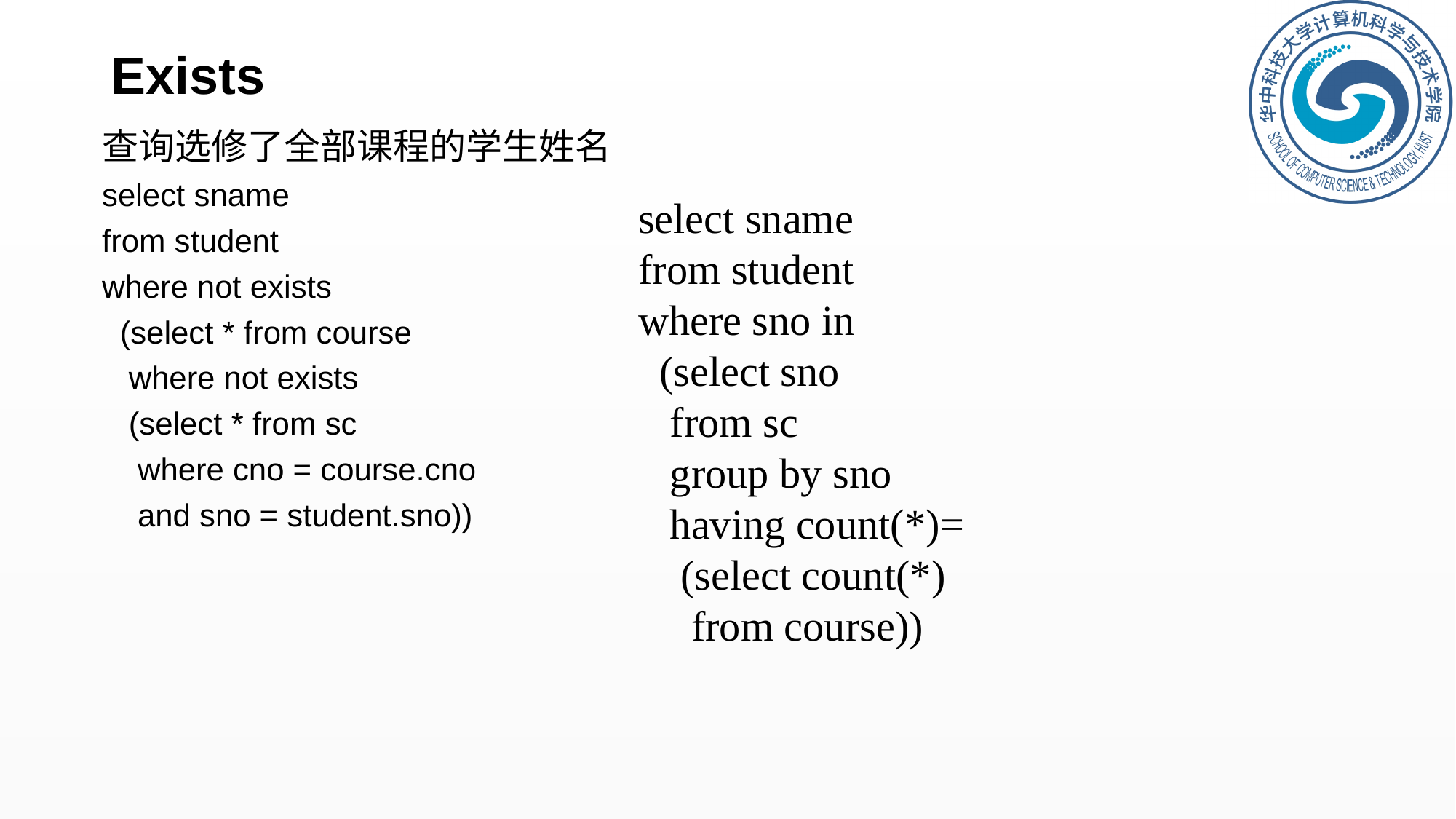

# Exists
查询选修了全部课程的学生姓名
select sname
from student
where not exists
  (select * from course
   where not exists
   (select * from sc
    where cno = course.cno
    and sno = student.sno))
select sname
from student
where sno in
  (select sno
   from sc
   group by sno
   having count(*)=
    (select count(*)
     from course))